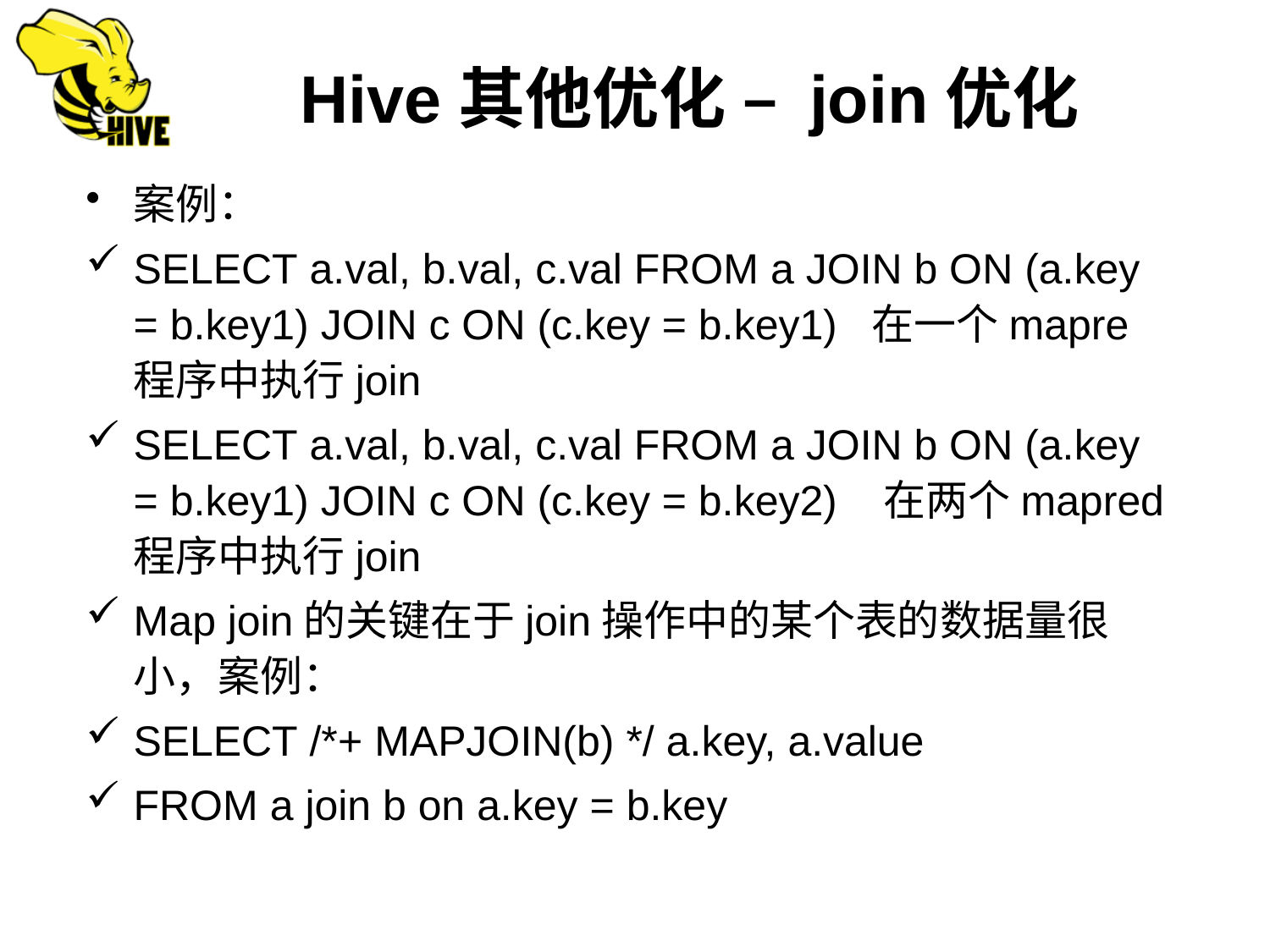

Hive其他优化 – join优化
案例：
SELECT a.val, b.val, c.val FROM a JOIN b ON (a.key = b.key1) JOIN c ON (c.key = b.key1)  在一个mapre程序中执行join
SELECT a.val, b.val, c.val FROM a JOIN b ON (a.key = b.key1) JOIN c ON (c.key = b.key2)   在两个mapred程序中执行join
Map join的关键在于join操作中的某个表的数据量很小，案例：
SELECT /*+ MAPJOIN(b) */ a.key, a.value
FROM a join b on a.key = b.key